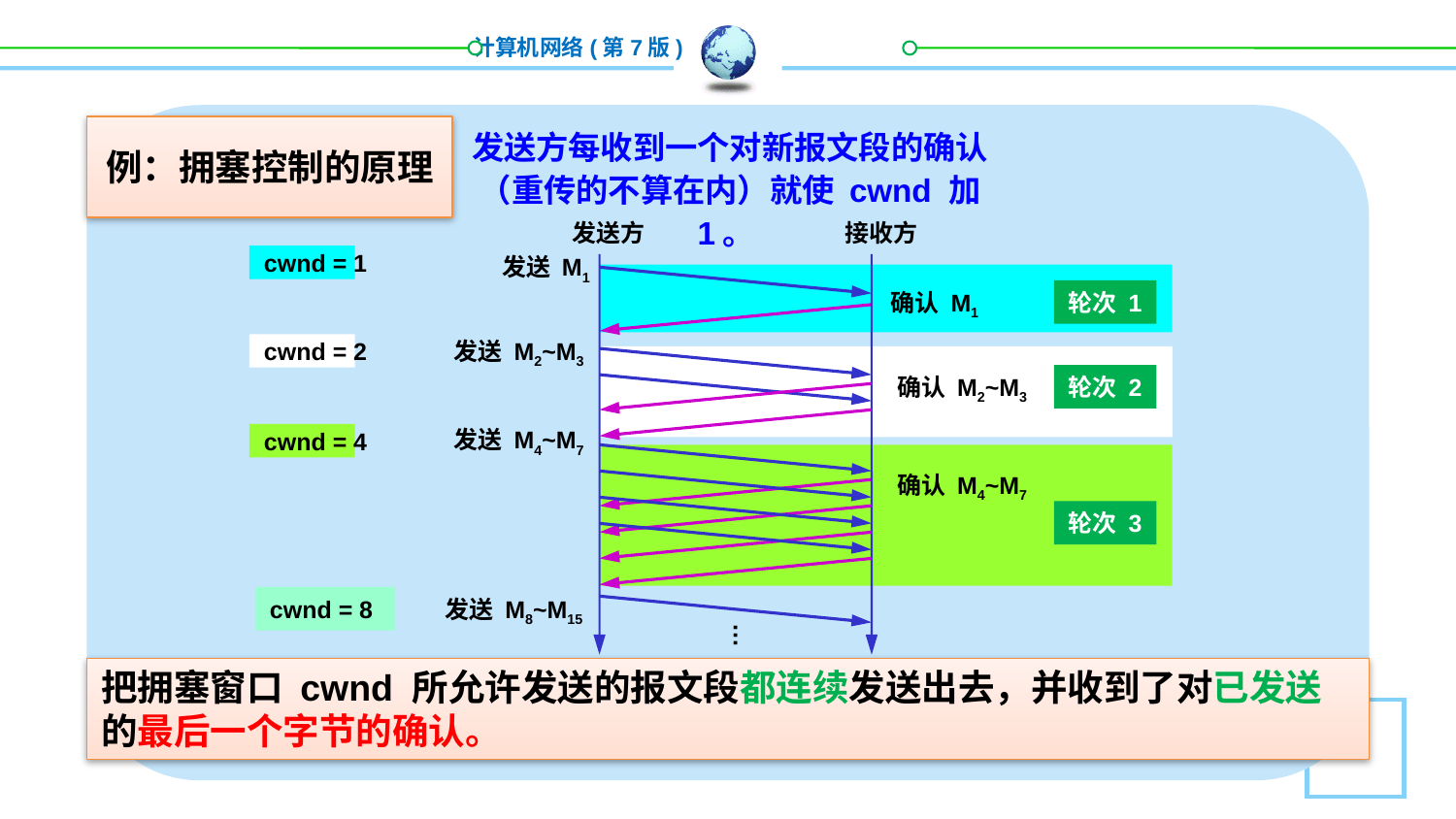

例：拥塞控制的原理
发送方每收到一个对新报文段的确认
（重传的不算在内）就使 cwnd 加 1。
接收方
发送方
发送 M1
cwnd = 1

轮次 1
 确认 M1

发送 M2~M3
cwnd = 2

 确认 M2~M3
轮次 2

发送 M4~M7
cwnd = 4

 确认 M4~M7

轮次 3

cwnd = 8
发送 M8~M15

…
把拥塞窗口 cwnd 所允许发送的报文段都连续发送出去，并收到了对已发送的最后一个字节的确认。